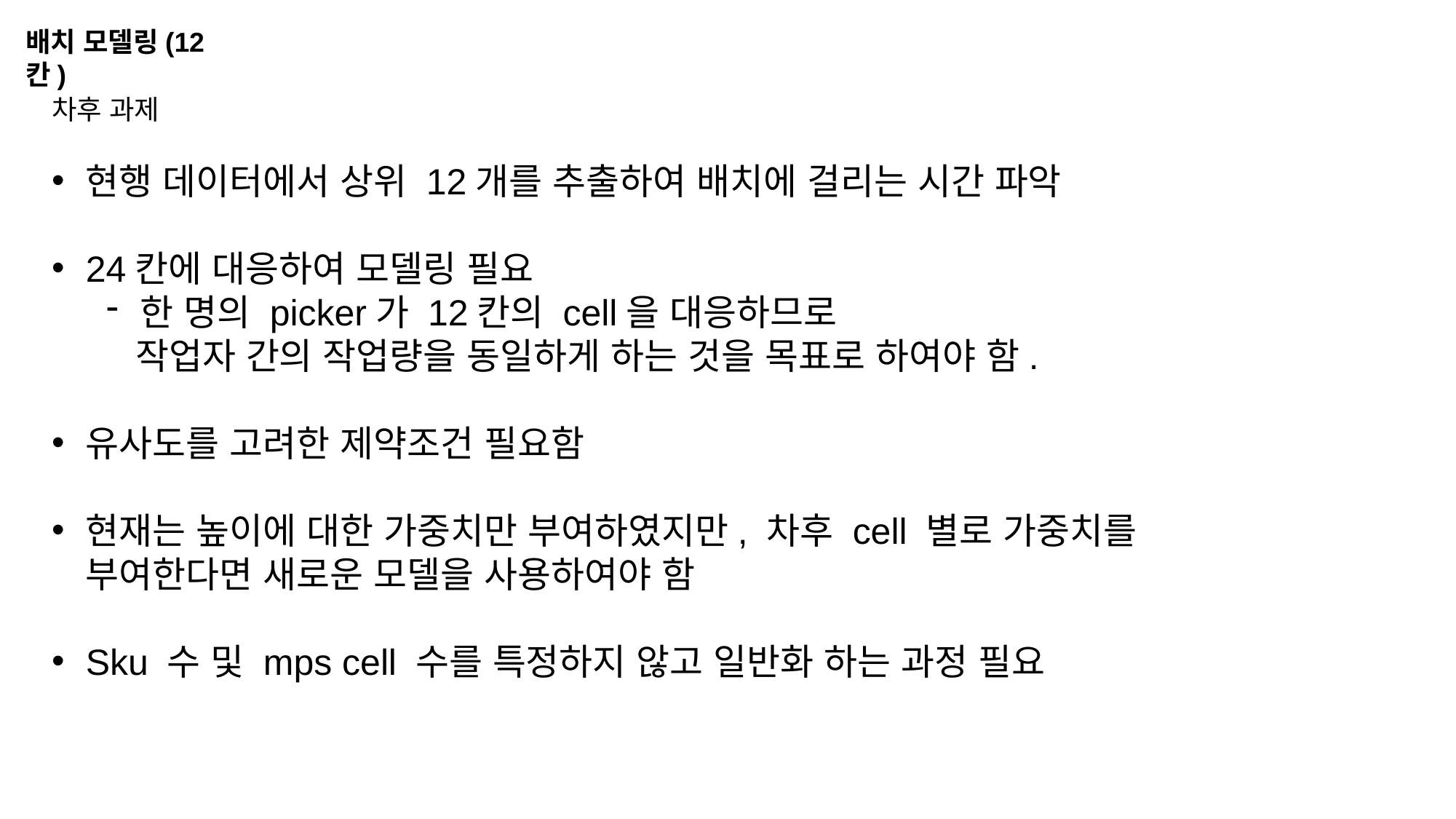

배치 모델링(12칸)
차후 과제

현행 데이터에서 상위 12개를 추출하여 배치에 걸리는 시간 파악

24칸에 대응하여 모델링 필요
한 명의 picker가 12칸의 cell을 대응하므로
  작업자 간의 작업량을 동일하게 하는 것을 목표로 하여야 함.

유사도를 고려한 제약조건 필요함

현재는 높이에 대한 가중치만 부여하였지만, 차후 cell 별로 가중치를 부여한다면 새로운 모델을 사용하여야 함

Sku 수 및 mps cell 수를 특정하지 않고 일반화 하는 과정 필요